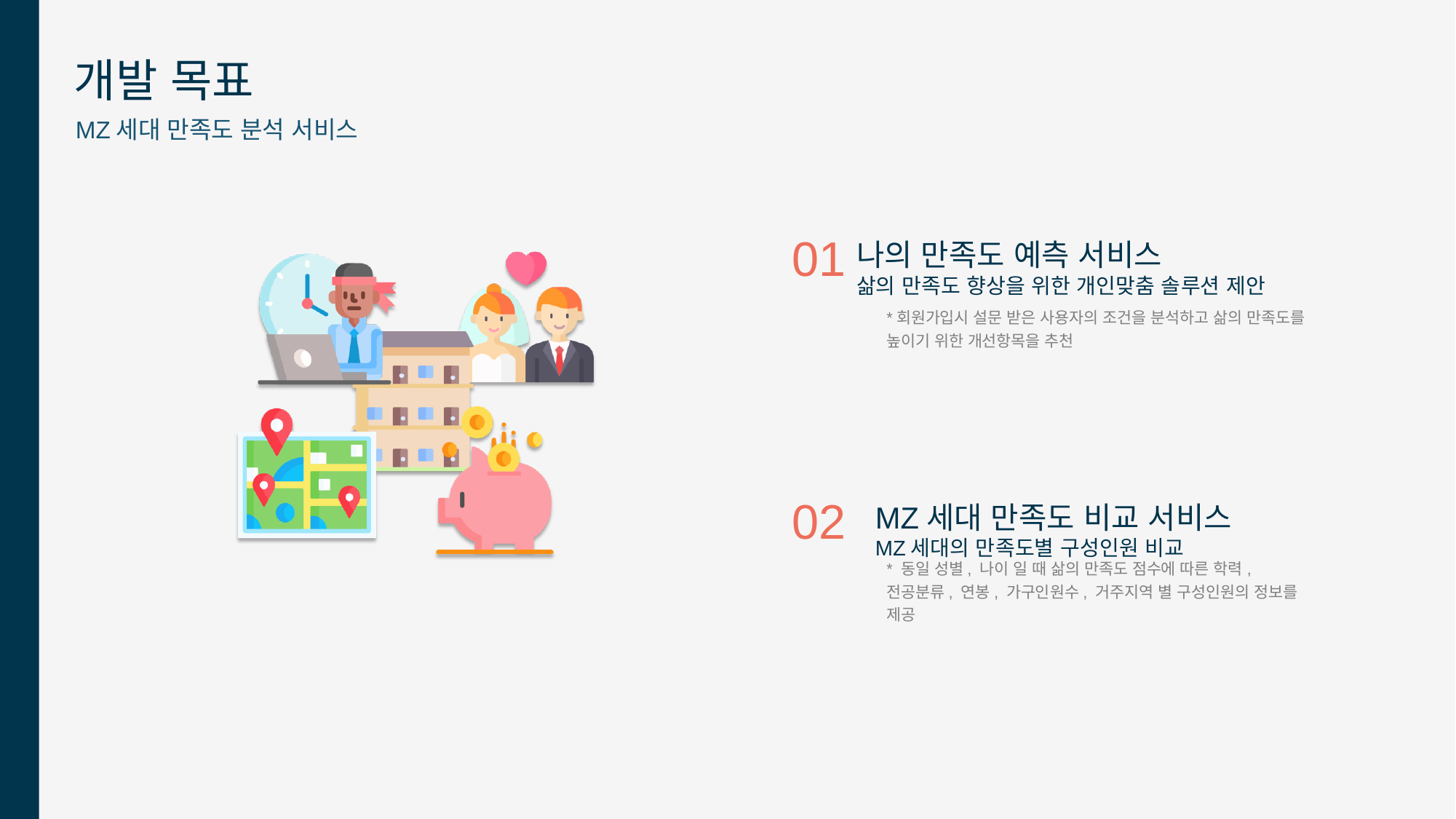

개발 목표
MZ세대 만족도 분석 서비스
01
나의 만족도 예측 서비스
삶의 만족도 향상을 위한 개인맞춤 솔루션 제안
*회원가입시 설문 받은 사용자의 조건을 분석하고 삶의 만족도를 높이기 위한 개선항목을 추천

02
MZ세대 만족도 비교 서비스
MZ세대의 만족도별 구성인원 비교
* 동일 성별, 나이 일 때 삶의 만족도 점수에 따른 학력, 전공분류, 연봉, 가구인원수, 거주지역 별 구성인원의 정보를 제공